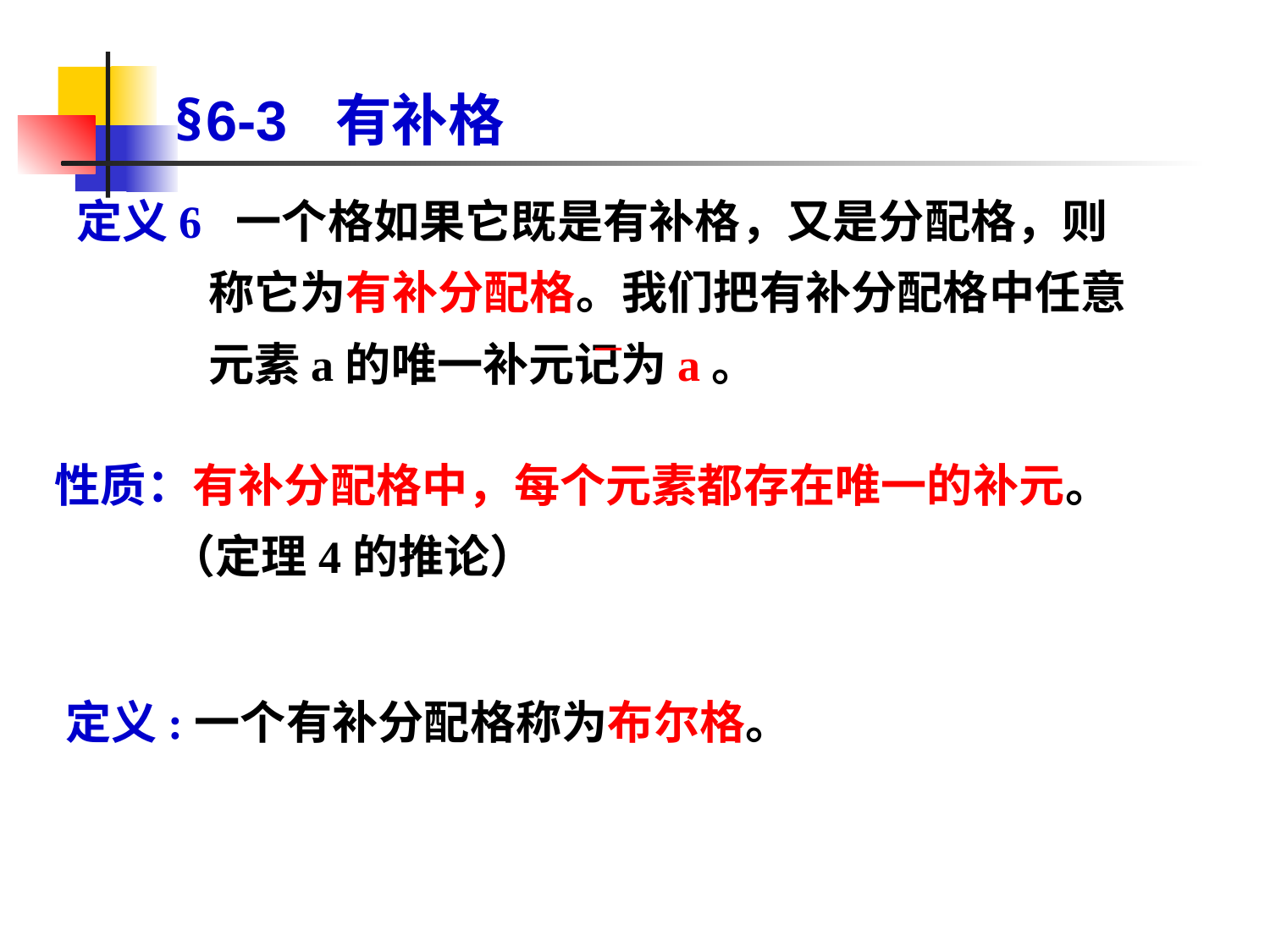

# §6-3 有补格
定义6  一个格如果它既是有补格，又是分配格，则称它为有补分配格。我们把有补分配格中任意元素a的唯一补元记为a。

性质：有补分配格中，每个元素都存在唯一的补元。
          （定理4的推论）
定义:一个有补分配格称为布尔格。
31